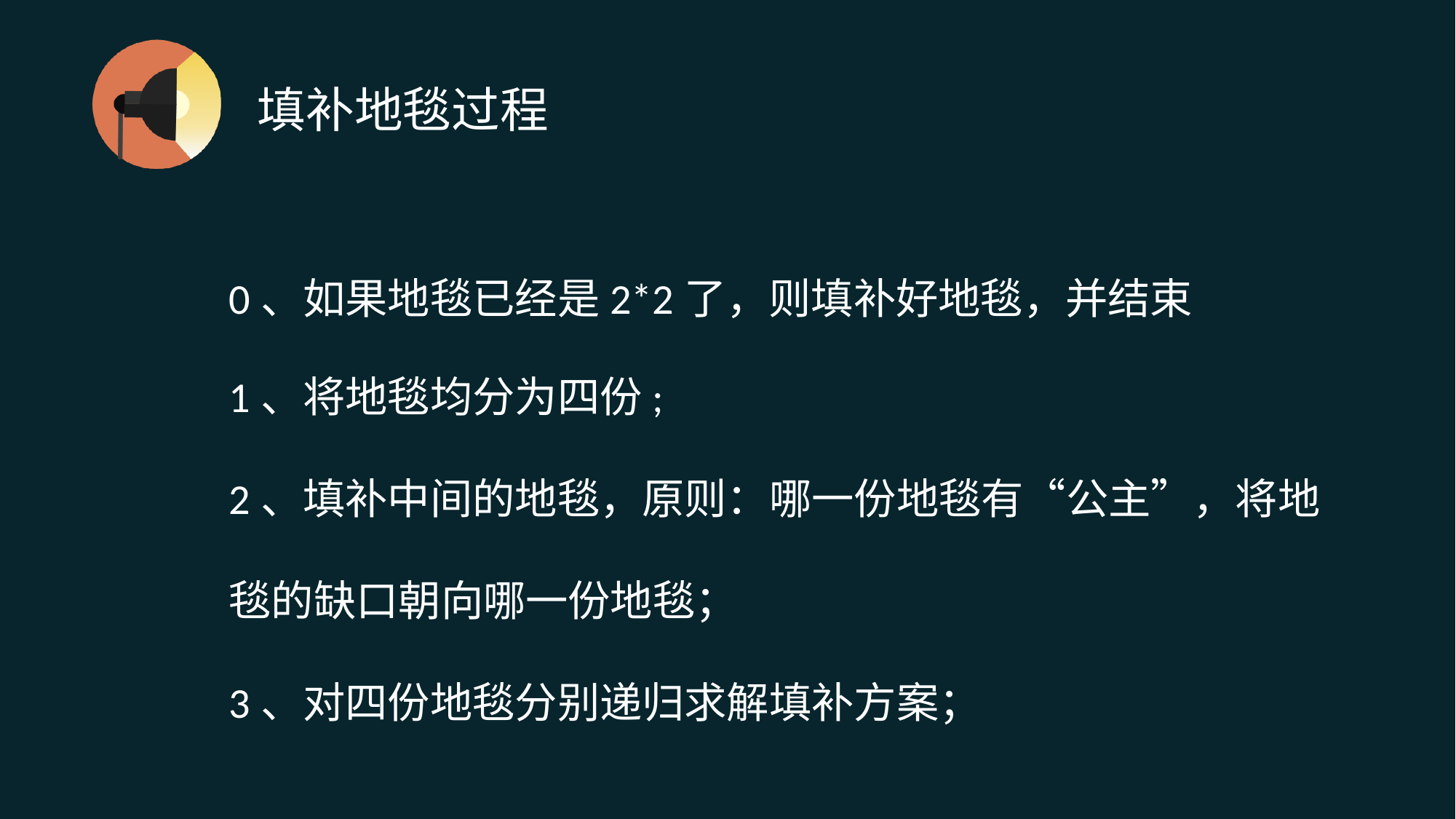

# 填补地毯过程
0、如果地毯已经是2*2了，则填补好地毯，并结束
1、将地毯均分为四份;
2、填补中间的地毯，原则：哪一份地毯有“公主”，将地毯的缺口朝向哪一份地毯；
3、对四份地毯分别递归求解填补方案；